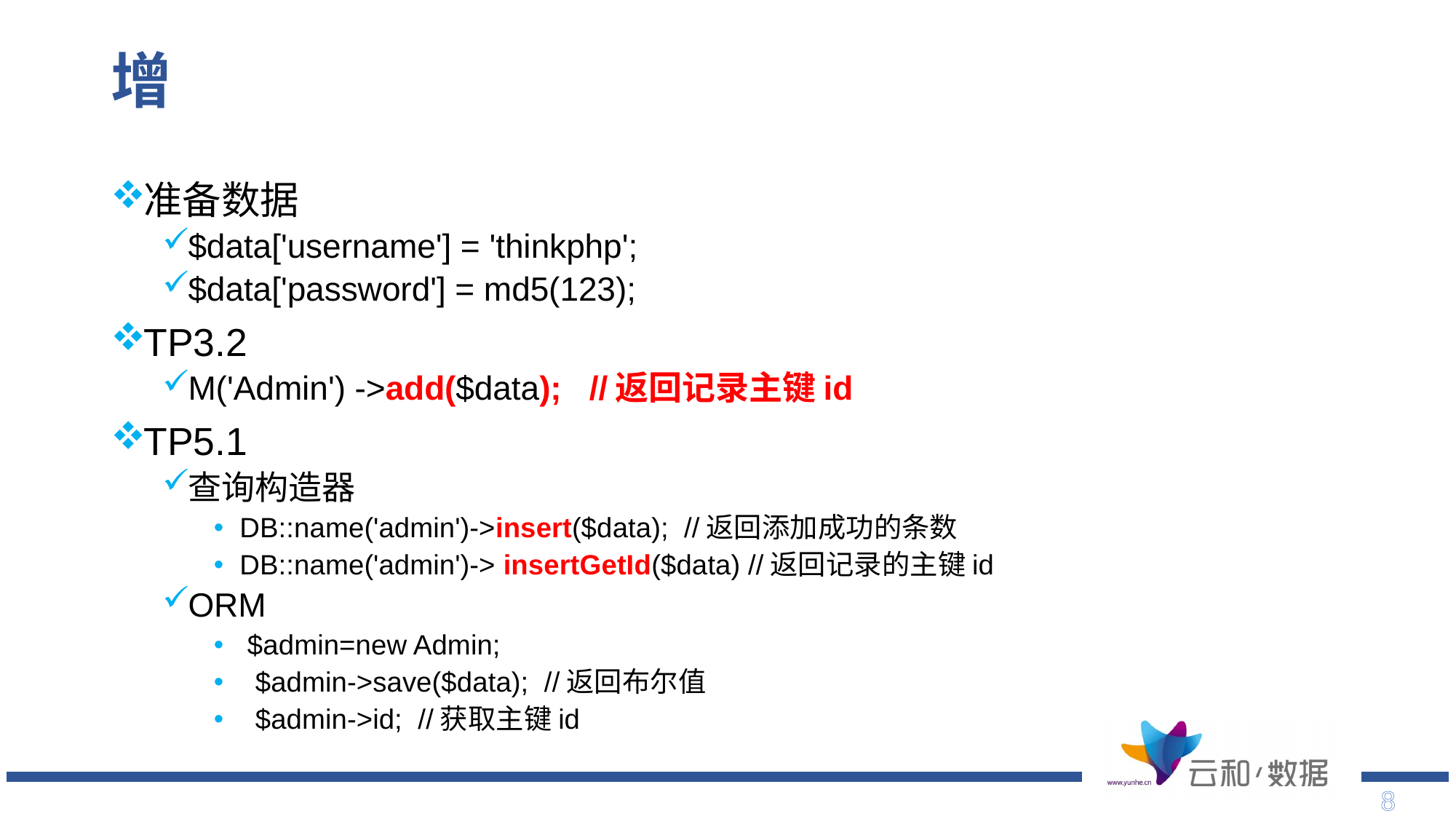

# 增
准备数据
$data['username'] = 'thinkphp';
$data['password'] = md5(123);
TP3.2
M('Admin') ->add($data);   //返回记录主键id
TP5.1
查询构造器
DB::name('admin')->insert($data);  //返回添加成功的条数
DB::name('admin')-> insertGetId($data) //返回记录的主键id
ORM
 $admin=new Admin;
  $admin->save($data);  //返回布尔值
  $admin->id;  //获取主键id